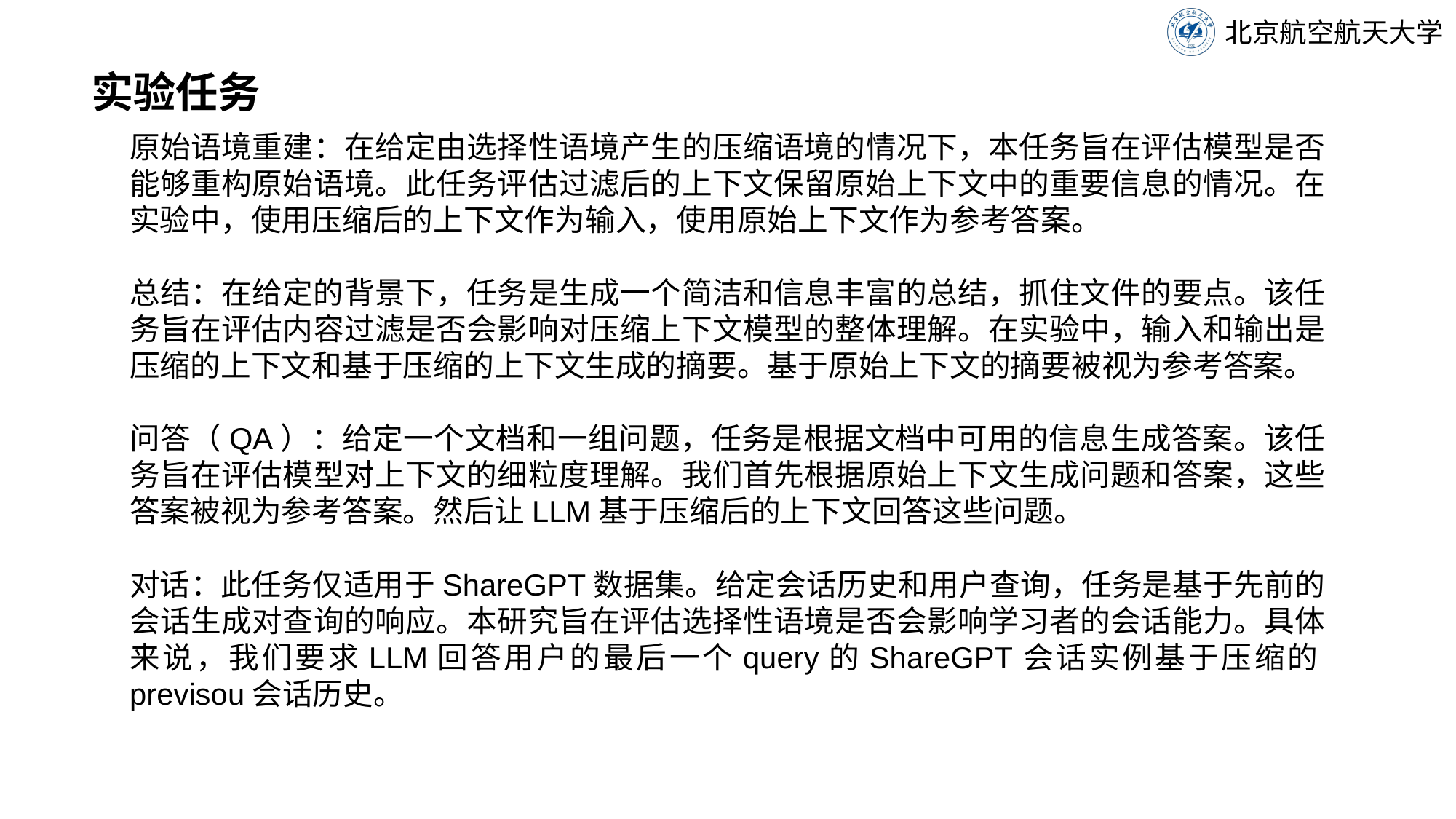

# 实验任务
原始语境重建：在给定由选择性语境产生的压缩语境的情况下，本任务旨在评估模型是否能够重构原始语境。此任务评估过滤后的上下文保留原始上下文中的重要信息的情况。在实验中，使用压缩后的上下文作为输入，使用原始上下文作为参考答案。

总结：在给定的背景下，任务是生成一个简洁和信息丰富的总结，抓住文件的要点。该任务旨在评估内容过滤是否会影响对压缩上下文模型的整体理解。在实验中，输入和输出是压缩的上下文和基于压缩的上下文生成的摘要。基于原始上下文的摘要被视为参考答案。

问答（QA）：给定一个文档和一组问题，任务是根据文档中可用的信息生成答案。该任务旨在评估模型对上下文的细粒度理解。我们首先根据原始上下文生成问题和答案，这些答案被视为参考答案。然后让LLM基于压缩后的上下文回答这些问题。

对话：此任务仅适用于ShareGPT数据集。给定会话历史和用户查询，任务是基于先前的会话生成对查询的响应。本研究旨在评估选择性语境是否会影响学习者的会话能力。具体来说，我们要求LLM回答用户的最后一个query的ShareGPT会话实例基于压缩的previsou会话历史。